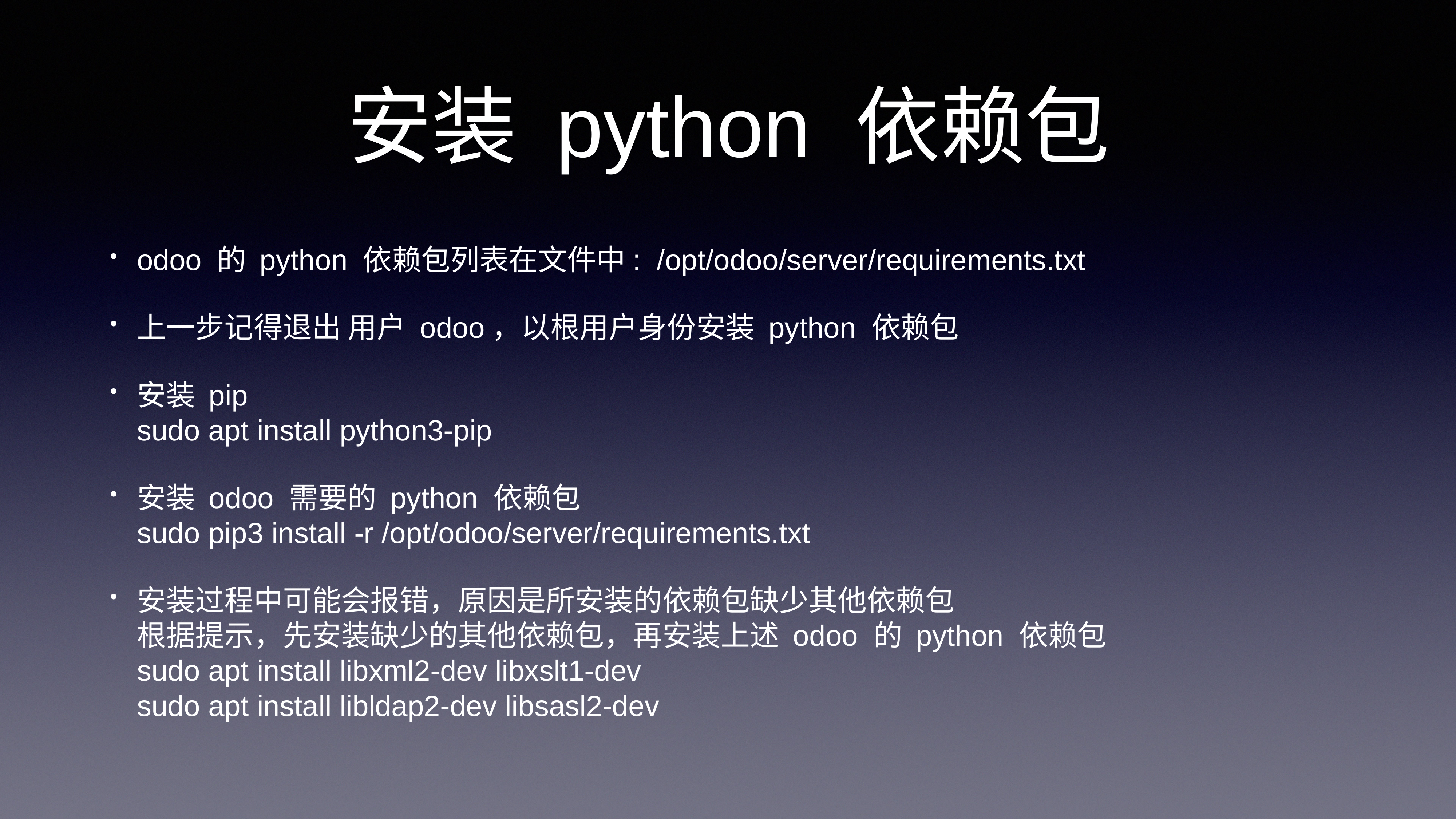

# 安装 python 依赖包
odoo 的 python 依赖包列表在文件中:  /opt/odoo/server/requirements.txt
上一步记得退出 用户 odoo，以根用户身份安装 python 依赖包
安装 pip
sudo apt install python3-pip
安装 odoo 需要的 python 依赖包
sudo pip3 install -r /opt/odoo/server/requirements.txt
安装过程中可能会报错，原因是所安装的依赖包缺少其他依赖包
根据提示，先安装缺少的其他依赖包，再安装上述 odoo 的 python 依赖包
sudo apt install libxml2-dev libxslt1-dev
sudo apt install libldap2-dev libsasl2-dev